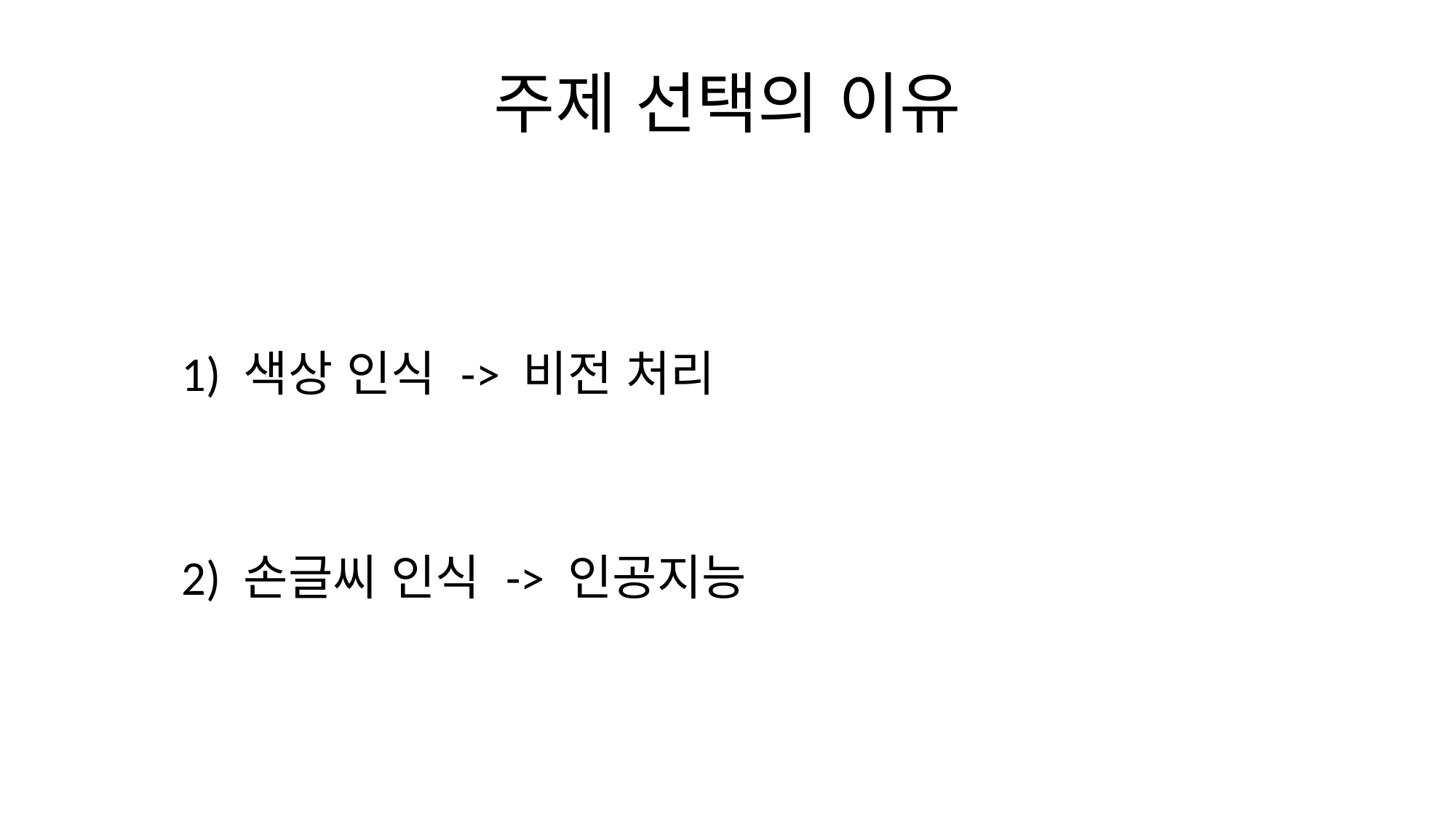

# 주제 선택의 이유
1) 색상 인식 -> 비전 처리

2) 손글씨 인식 -> 인공지능